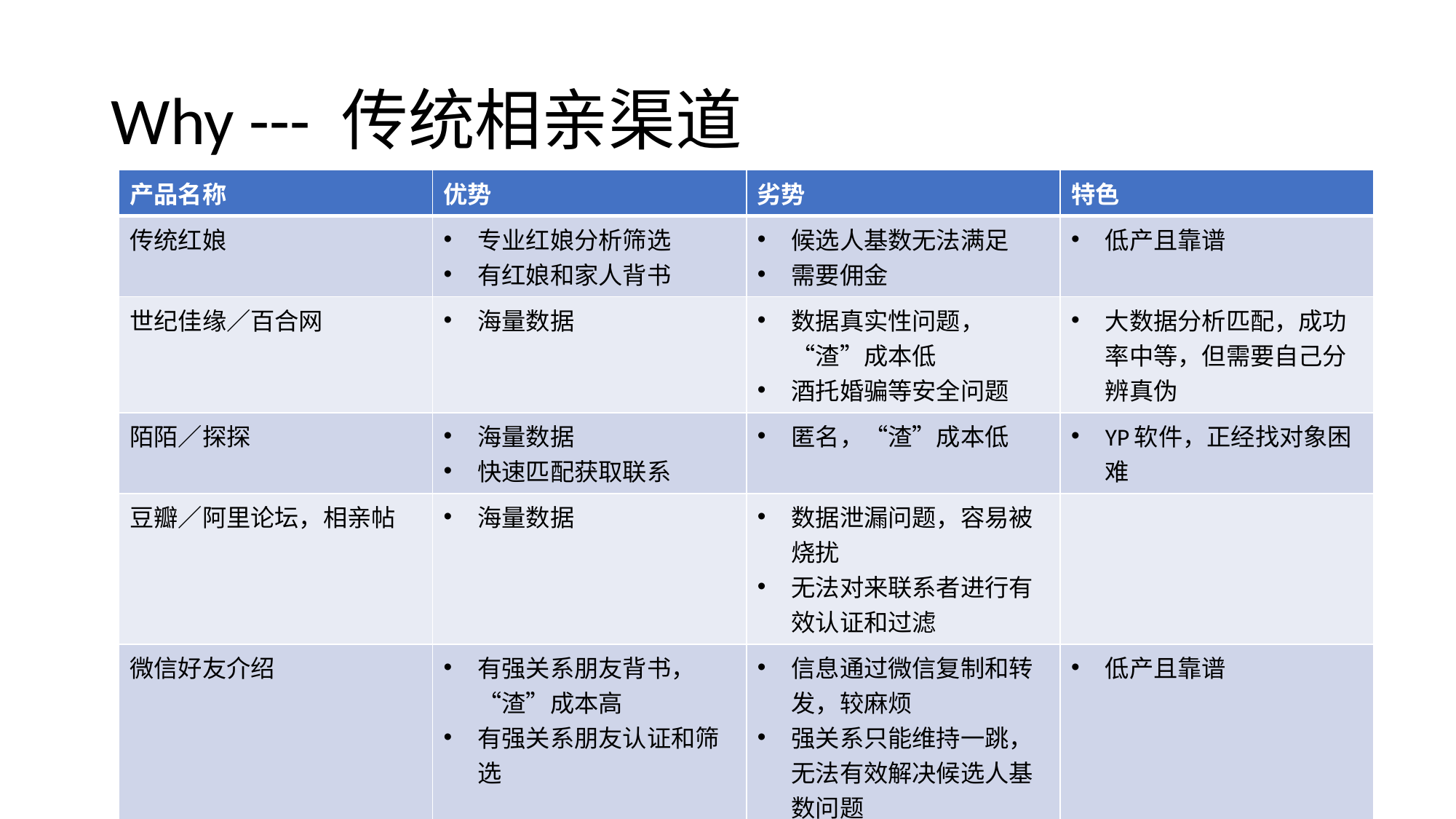

# Why --- 传统相亲渠道
| 产品名称 | 优势 | 劣势 | 特色 |
| --- | --- | --- | --- |
| 传统红娘 | 专业红娘分析筛选 有红娘和家人背书 | 候选人基数无法满足 需要佣金 | 低产且靠谱 |
| 世纪佳缘／百合网 | 海量数据 | 数据真实性问题，“渣”成本低 酒托婚骗等安全问题 | 大数据分析匹配，成功率中等，但需要自己分辨真伪 |
| 陌陌／探探 | 海量数据 快速匹配获取联系 | 匿名，“渣”成本低 | YP软件，正经找对象困难 |
| 豆瓣／阿里论坛，相亲帖 | 海量数据 | 数据泄漏问题，容易被烧扰 无法对来联系者进行有效认证和过滤 |  |
| 微信好友介绍 | 有强关系朋友背书，“渣”成本高 有强关系朋友认证和筛选 | 信息通过微信复制和转发，较麻烦 强关系只能维持一跳，无法有效解决候选人基数问题 | 低产且靠谱 |